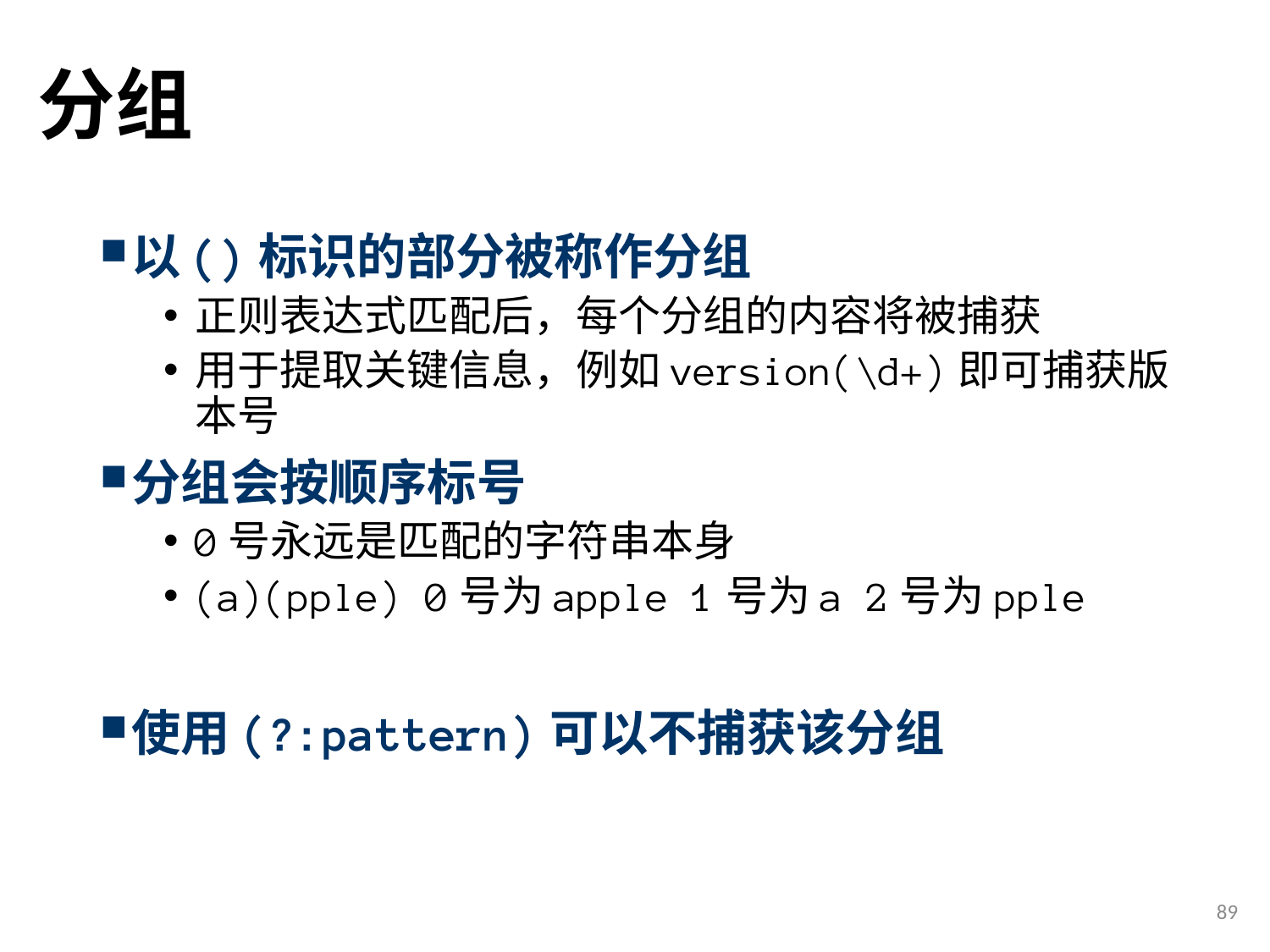

# 分组
以()标识的部分被称作分组
正则表达式匹配后，每个分组的内容将被捕获
用于提取关键信息，例如version(\d+)即可捕获版本号
分组会按顺序标号
0号永远是匹配的字符串本身
(a)(pple) 0号为apple 1号为a 2号为pple

使用(?:pattern)可以不捕获该分组
89